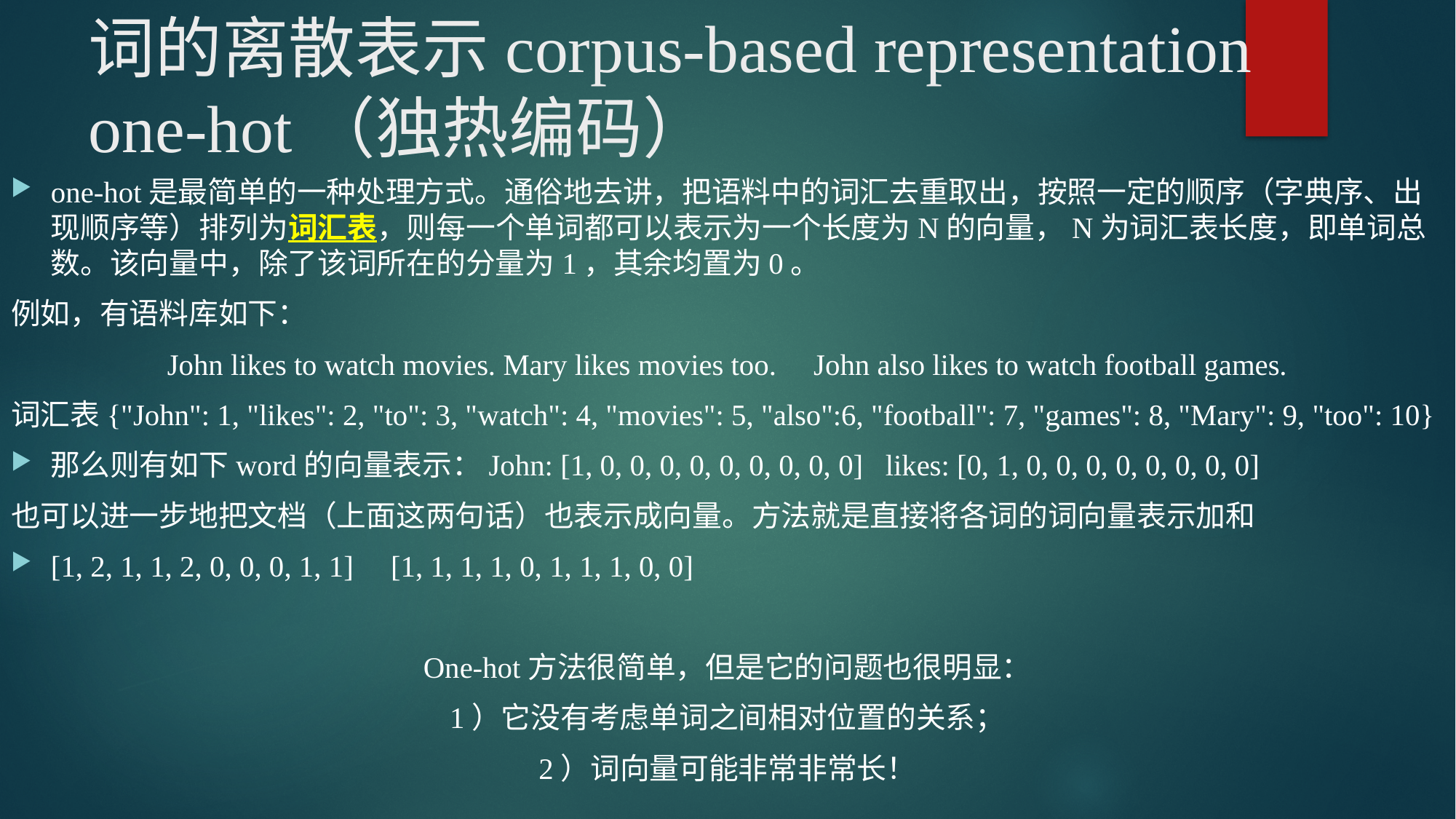

# 词的离散表示corpus-based representation one-hot（独热编码）
one-hot是最简单的一种处理方式。通俗地去讲，把语料中的词汇去重取出，按照一定的顺序（字典序、出现顺序等）排列为词汇表，则每一个单词都可以表示为一个长度为N的向量，N为词汇表长度，即单词总数。该向量中，除了该词所在的分量为1，其余均置为0。
例如，有语料库如下：
John likes to watch movies. Mary likes movies too.     John also likes to watch football games.
词汇表{"John": 1, "likes": 2, "to": 3, "watch": 4, "movies": 5, "also":6, "football": 7, "games": 8, "Mary": 9, "too": 10}
那么则有如下word的向量表示：John: [1, 0, 0, 0, 0, 0, 0, 0, 0, 0]   likes: [0, 1, 0, 0, 0, 0, 0, 0, 0, 0]
也可以进一步地把文档（上面这两句话）也表示成向量。方法就是直接将各词的词向量表示加和
[1, 2, 1, 1, 2, 0, 0, 0, 1, 1]     [1, 1, 1, 1, 0, 1, 1, 1, 0, 0]

One-hot方法很简单，但是它的问题也很明显：
1）它没有考虑单词之间相对位置的关系；
2）词向量可能非常非常长！